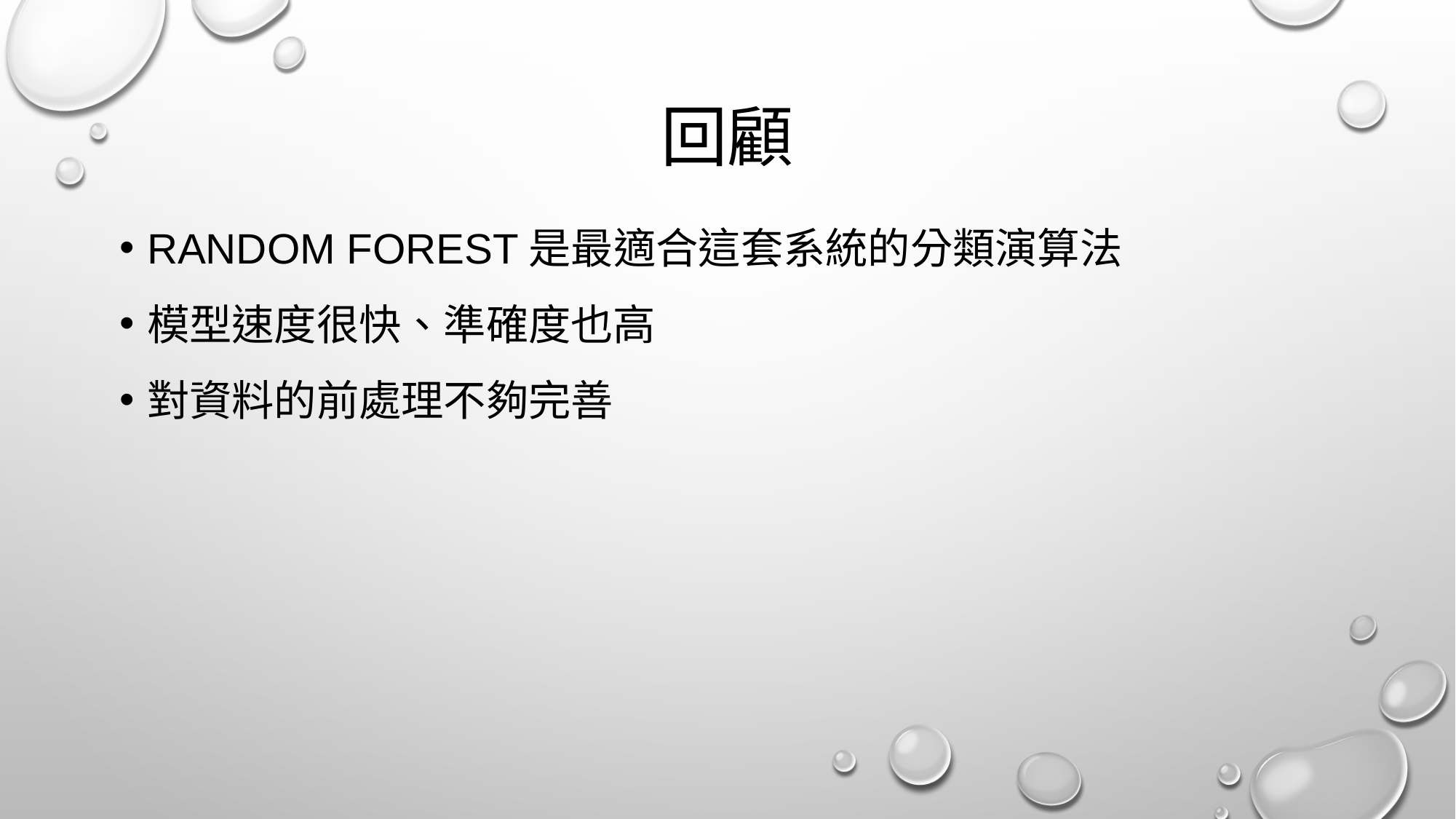

# 回顧
Random forest是最適合這套系統的分類演算法
模型速度很快、準確度也高
對資料的前處理不夠完善